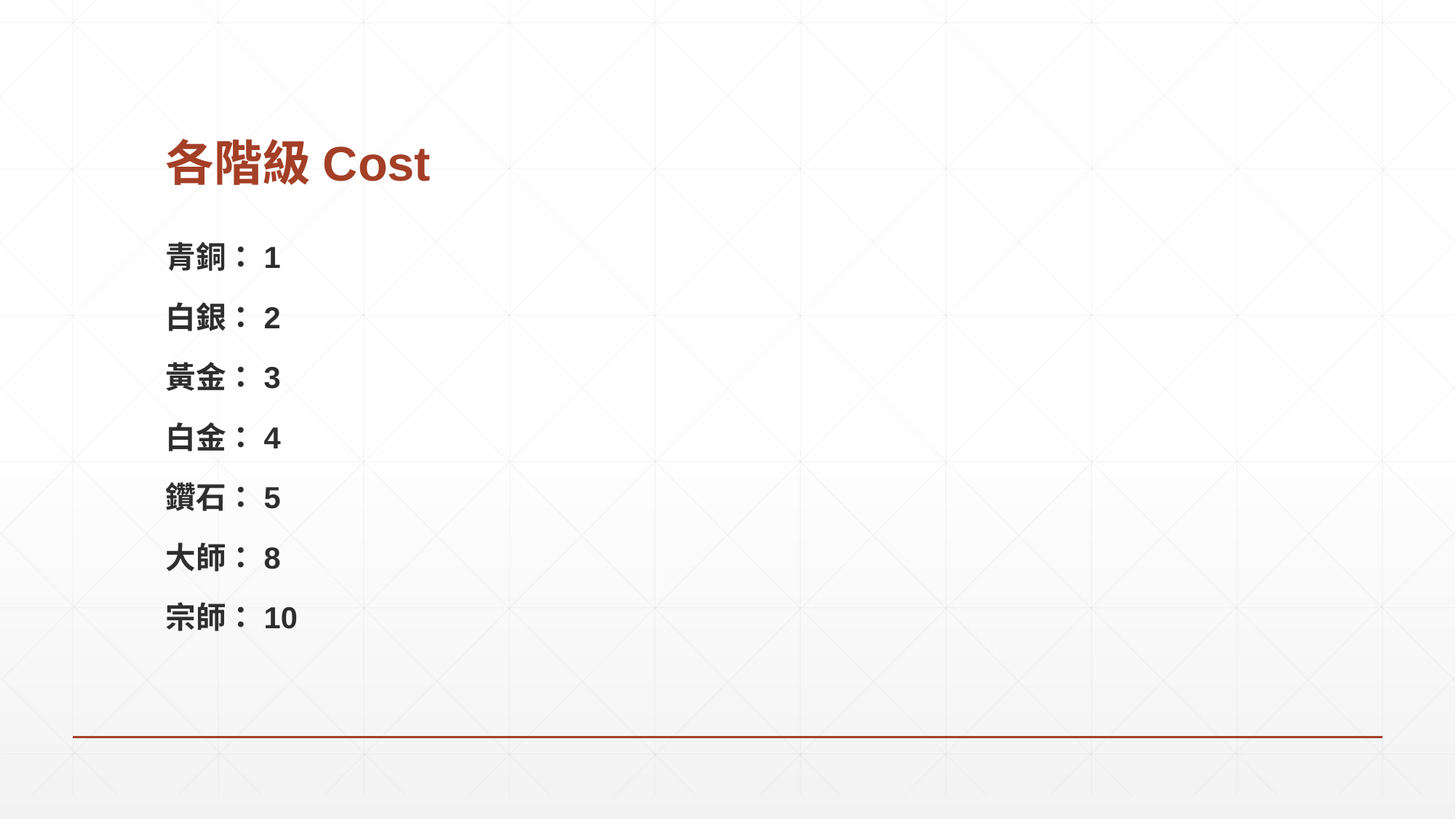

# 各階級Cost
青銅：1
白銀：2
黃金：3
白金：4
鑽石：5
大師：8
宗師：10